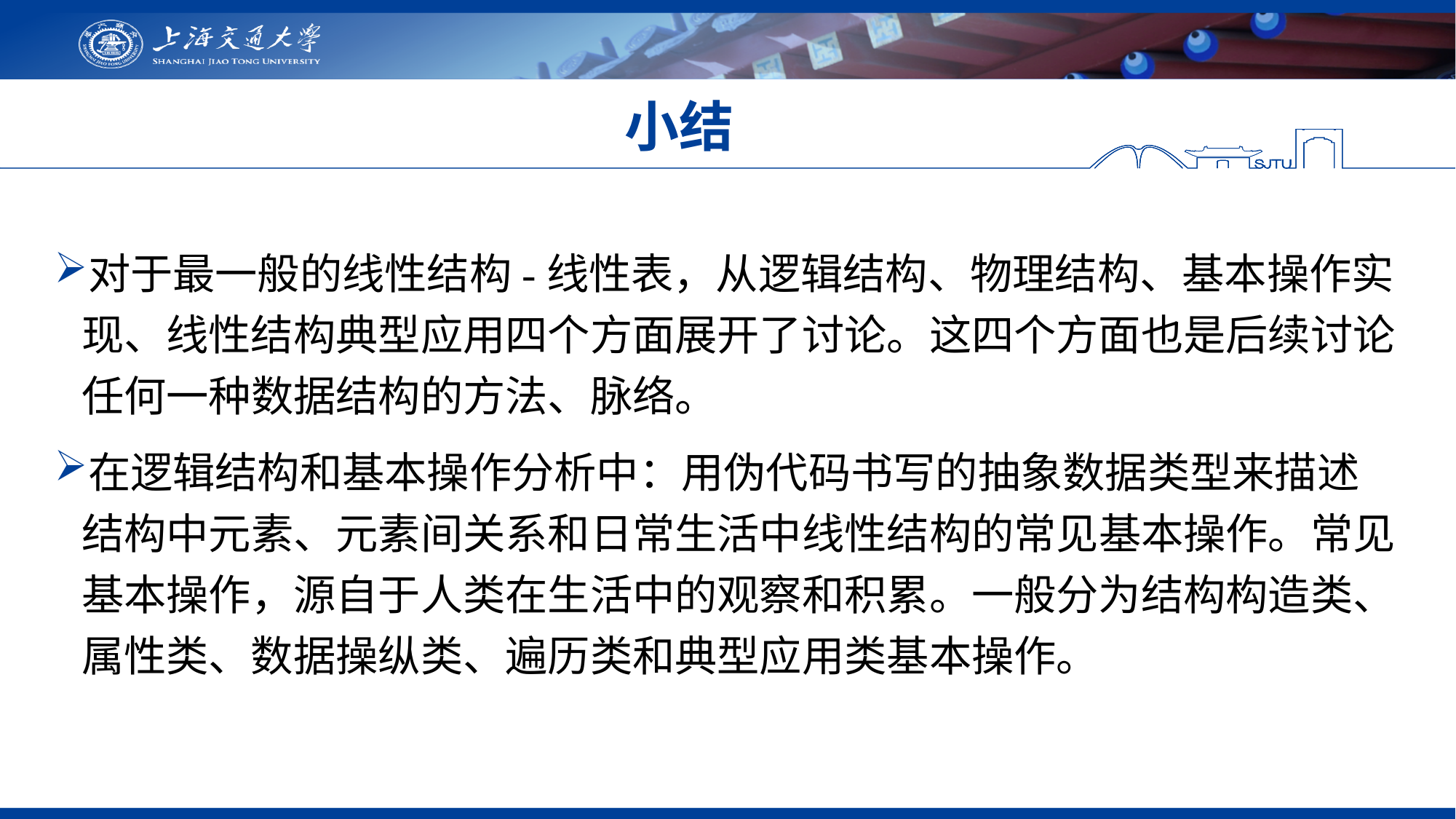

# 小结
对于最一般的线性结构-线性表，从逻辑结构、物理结构、基本操作实现、线性结构典型应用四个方面展开了讨论。这四个方面也是后续讨论任何一种数据结构的方法、脉络。
在逻辑结构和基本操作分析中：用伪代码书写的抽象数据类型来描述结构中元素、元素间关系和日常生活中线性结构的常见基本操作。常见基本操作，源自于人类在生活中的观察和积累。一般分为结构构造类、属性类、数据操纵类、遍历类和典型应用类基本操作。